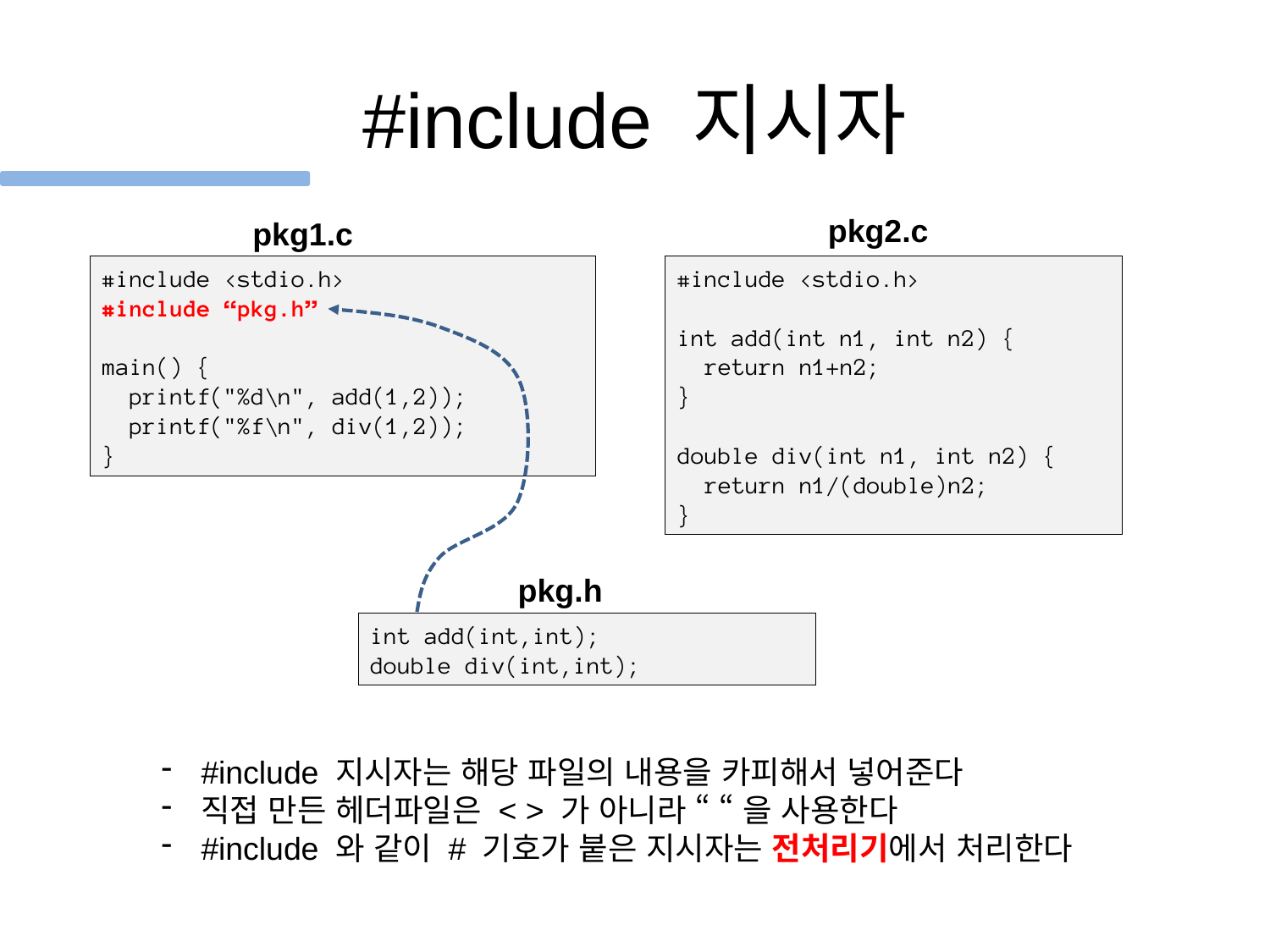

# #include 지시자

pkg2.c
pkg1.c
#include <stdio.h>
#include “pkg.h”

main() {
  printf("%d\n", add(1,2));
  printf("%f\n", div(1,2));
}
#include <stdio.h>

int add(int n1, int n2) {
  return n1+n2;
}

double div(int n1, int n2) {
  return n1/(double)n2;
}

pkg.h
int add(int,int);
double div(int,int);
#include 지시자는 해당 파일의 내용을 카피해서 넣어준다
직접 만든 헤더파일은 < > 가 아니라 “ “ 을 사용한다
#include 와 같이 # 기호가 붙은 지시자는 전처리기에서 처리한다